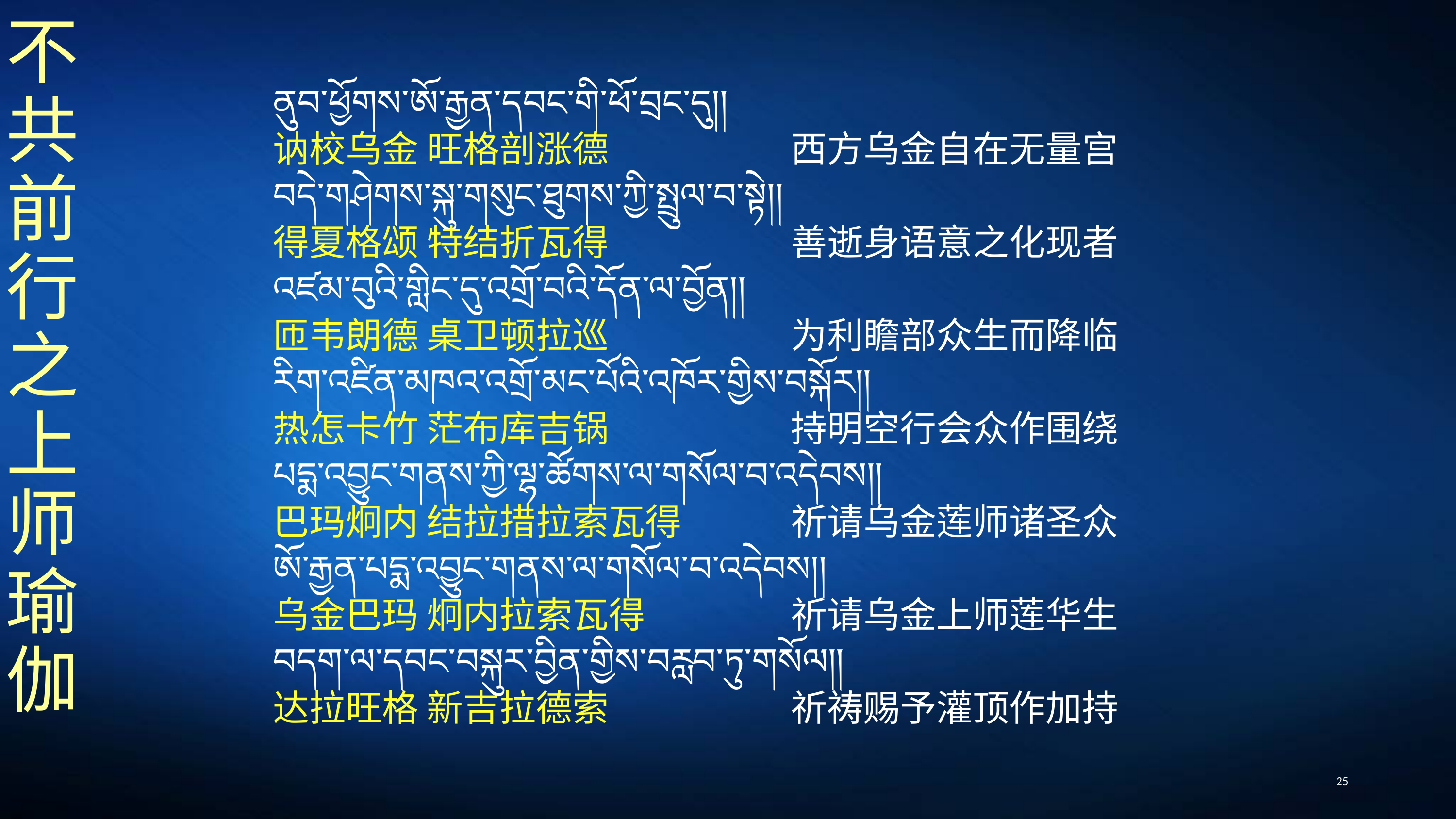

# 不共前行之 上师瑜伽

ནུབ་ཕྱོགས་ཨོ་རྒྱན་དབང་གི་ཕོ་བྲང་དུ།།
讷校乌金 旺格剖涨德　　　　　西方乌金自在无量宫
བདེ་གཤེགས་སྐུ་གསུང་ཐུགས་ཀྱི་སྤྲུལ་བ་སྟེ།།
得夏格颂 特结折瓦得　　　　　善逝身语意之化现者
འཛམ་བུའི་གླིང་དུ་འགྲོ་བའི་དོན་ལ་བྱོན།།
匝韦朗德 桌卫顿拉巡　　　　　为利瞻部众生而降临
རིག་འཛིན་མཁའ་འགྲོ་མང་པོའི་འཁོར་གྱིས་བསྐོར།།
热怎卡竹 茫布库吉锅　　　　　持明空行会众作围绕
པདྨ་འབྱུང་གནས་ཀྱི་ལྷ་ཚོགས་ལ་གསོལ་བ་འདེབས།།
巴玛炯内 结拉措拉索瓦得　　　祈请乌金莲师诸圣众
ཨོ་རྒྱན་པདྨ་འབྱུང་གནས་ལ་གསོལ་བ་འདེབས།།
乌金巴玛 炯内拉索瓦得　　　　祈请乌金上师莲华生
བདག་ལ་དབང་བསྐུར་བྱིན་གྱིས་བརླབ་ཏུ་གསོལ།།
达拉旺格 新吉拉德索　　　　　祈祷赐予灌顶作加持

25